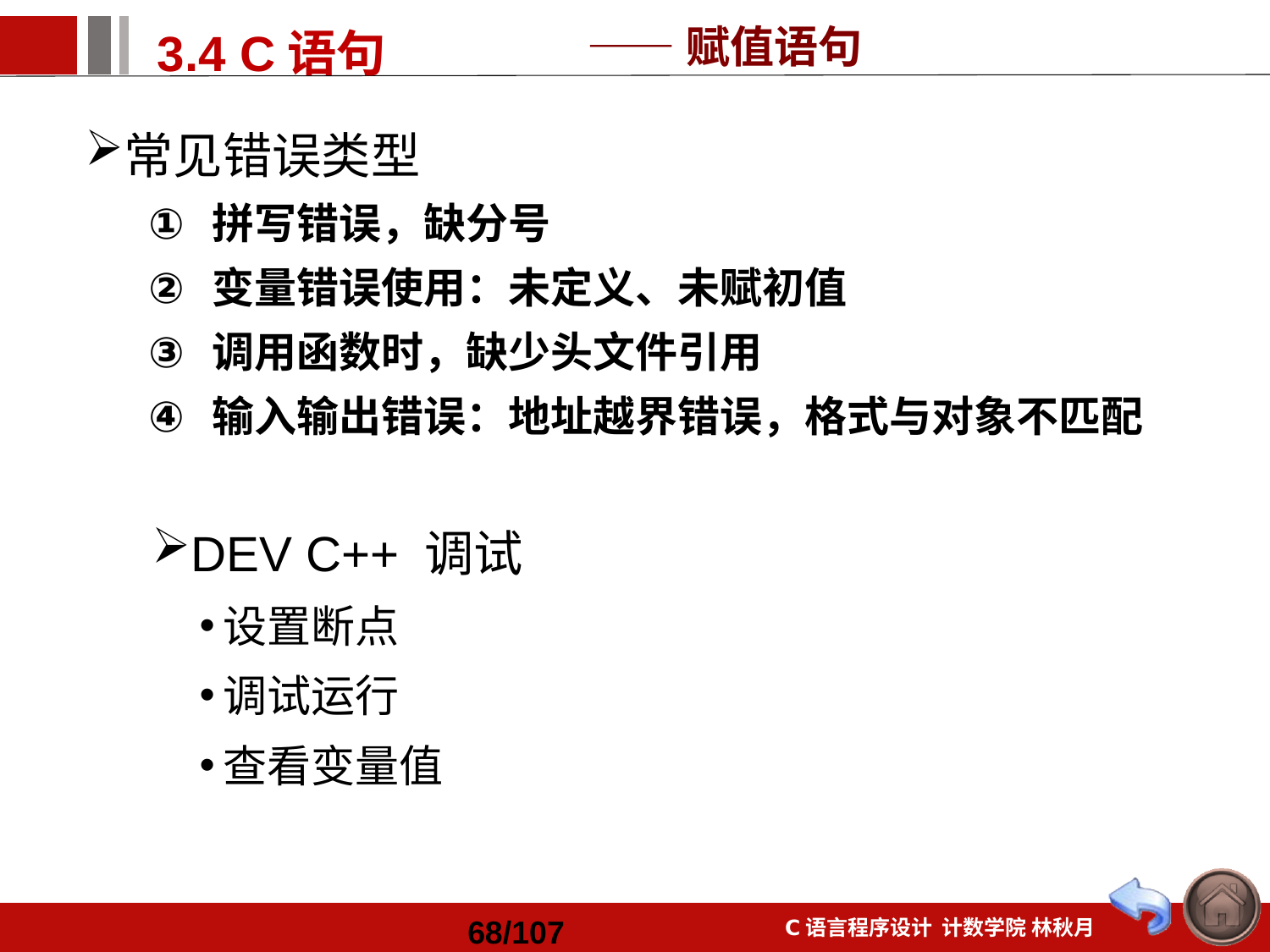

——赋值语句
常见错误类型
拼写错误，缺分号
变量错误使用：未定义、未赋初值
调用函数时，缺少头文件引用
输入输出错误：地址越界错误，格式与对象不匹配
DEV C++ 调试
设置断点
调试运行
查看变量值